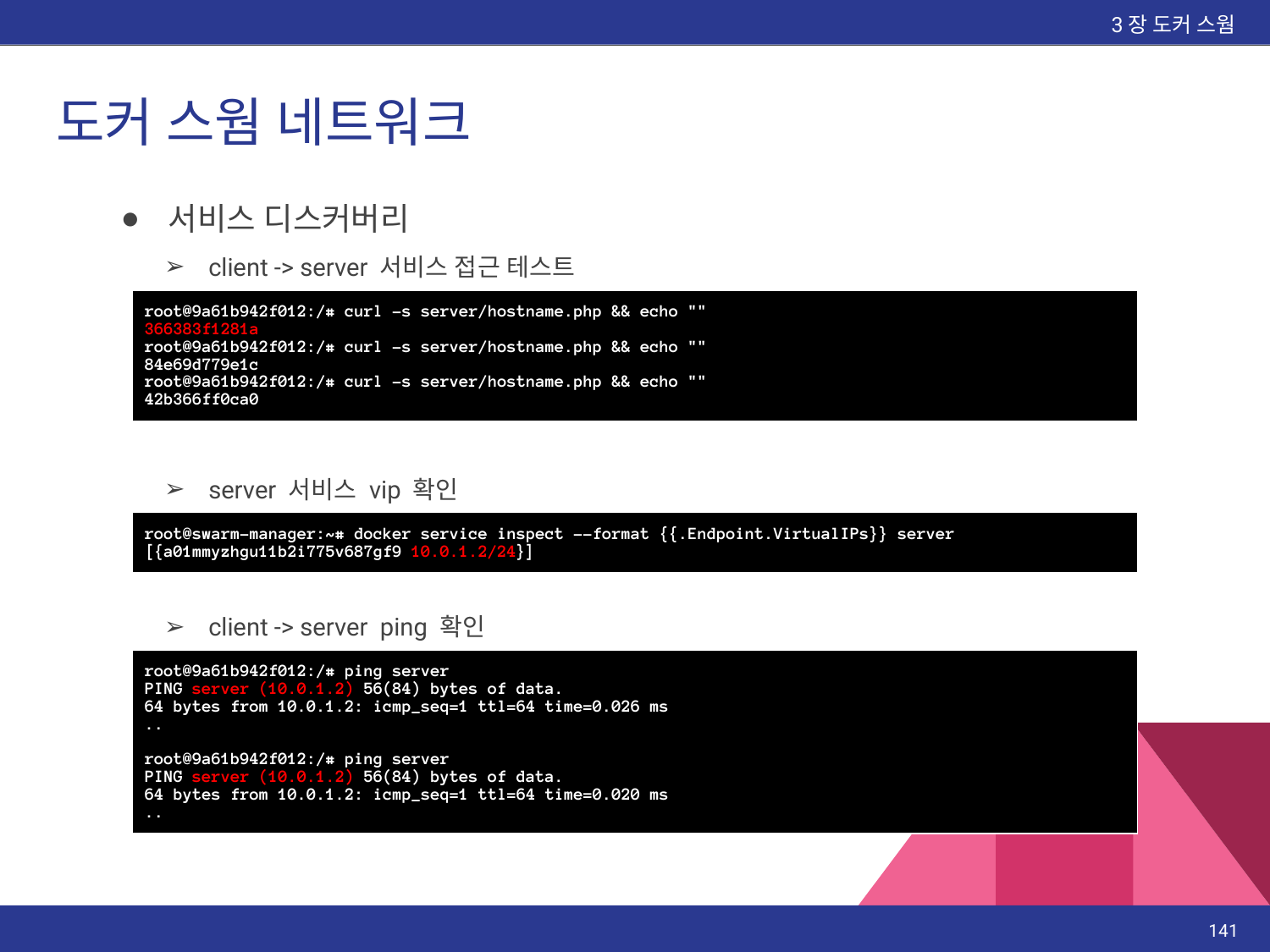

3장 도커 스웜

# 도커 스웜 네트워크
서비스 디스커버리

client -> server 서비스 접근 테스트

| root@9a61b942f012:/# curl -s server/hostname.php && echo "" 366383f1281a root@9a61b942f012:/# curl -s server/hostname.php && echo "" 84e69d779e1c root@9a61b942f012:/# curl -s server/hostname.php && echo "" 42b366ff0ca0 |
| --- |
server 서비스 vip 확인

| root@swarm-manager:~# docker service inspect --format {{.Endpoint.VirtualIPs}} server [{a01mmyzhgu11b2i775v687gf9 10.0.1.2/24}] |
| --- |
client -> server  ping 확인

| root@9a61b942f012:/# ping server PING server (10.0.1.2) 56(84) bytes of data. 64 bytes from 10.0.1.2: icmp\_seq=1 ttl=64 time=0.026 ms .. root@9a61b942f012:/# ping server PING server (10.0.1.2) 56(84) bytes of data. 64 bytes from 10.0.1.2: icmp\_seq=1 ttl=64 time=0.020 ms .. |
| --- |
141